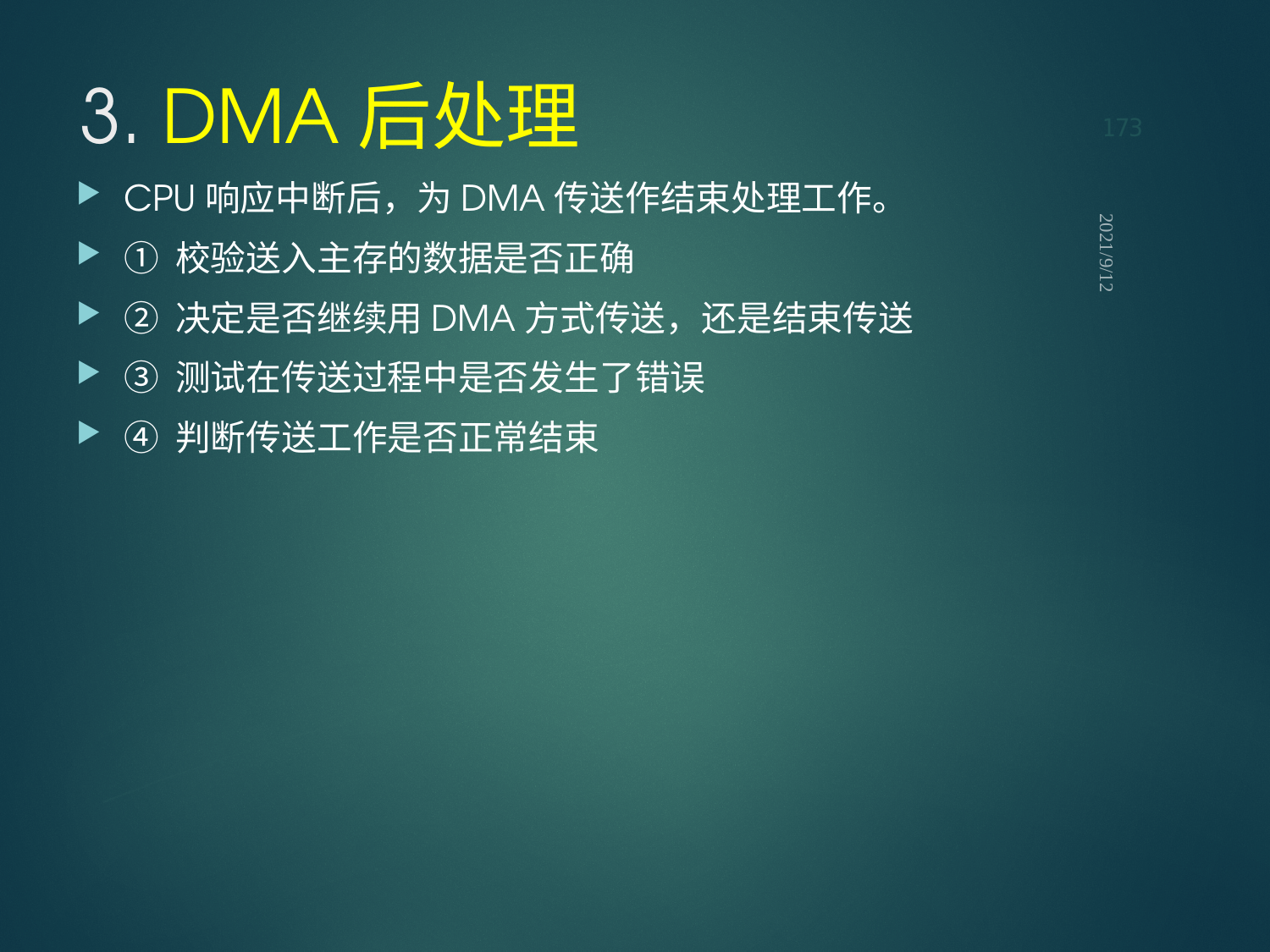

173
# 3. DMA后处理
CPU响应中断后，为DMA传送作结束处理工作。
① 校验送入主存的数据是否正确
② 决定是否继续用DMA方式传送，还是结束传送
③ 测试在传送过程中是否发生了错误
④ 判断传送工作是否正常结束
2021/9/12